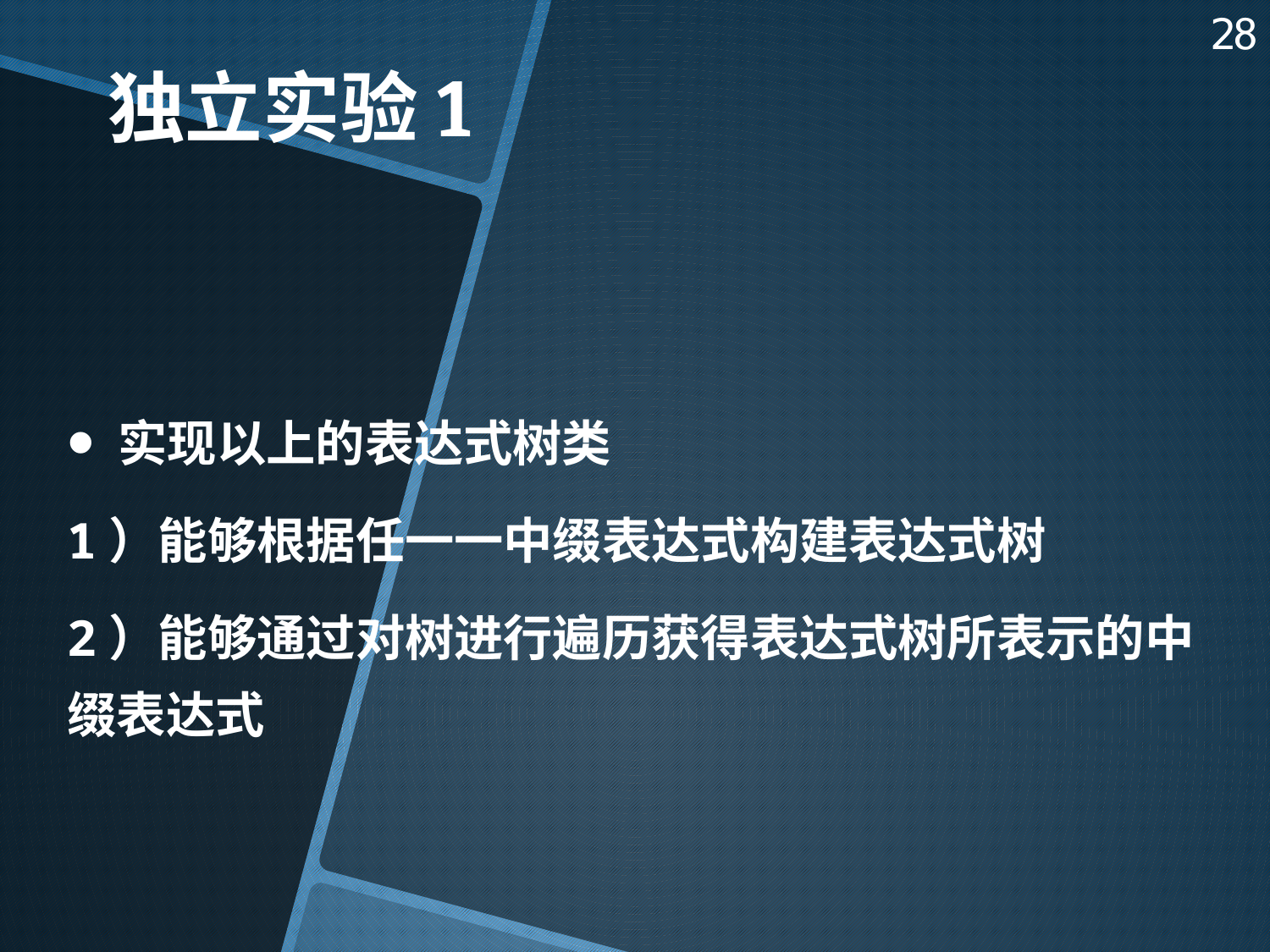

# 独立实验1
28
实现以上的表达式树类
1）能够根据任一一中缀表达式构建表达式树
2）能够通过对树进行遍历获得表达式树所表示的中缀表达式